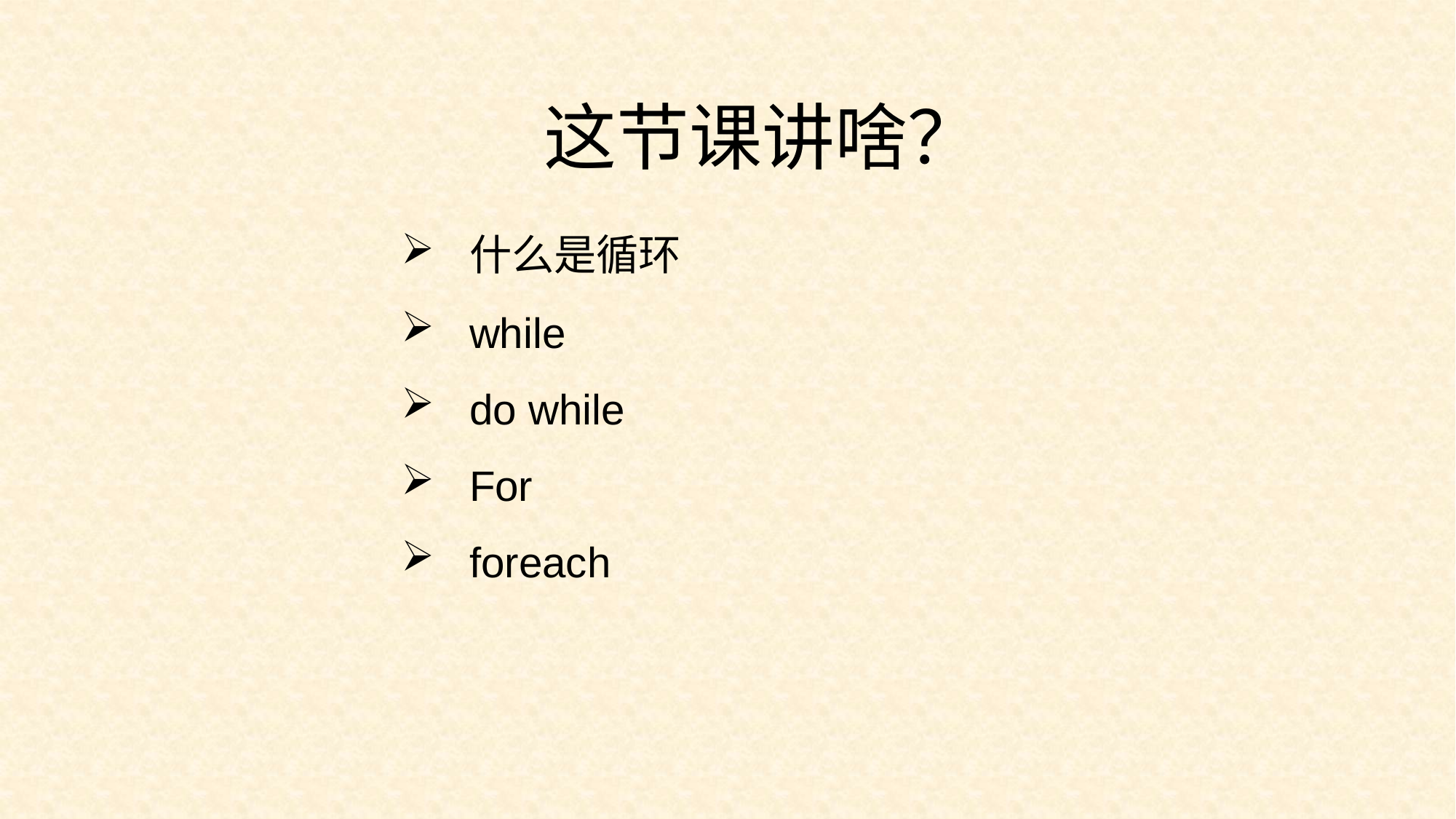

这节课讲啥？
什么是循环
while
do while
For
foreach